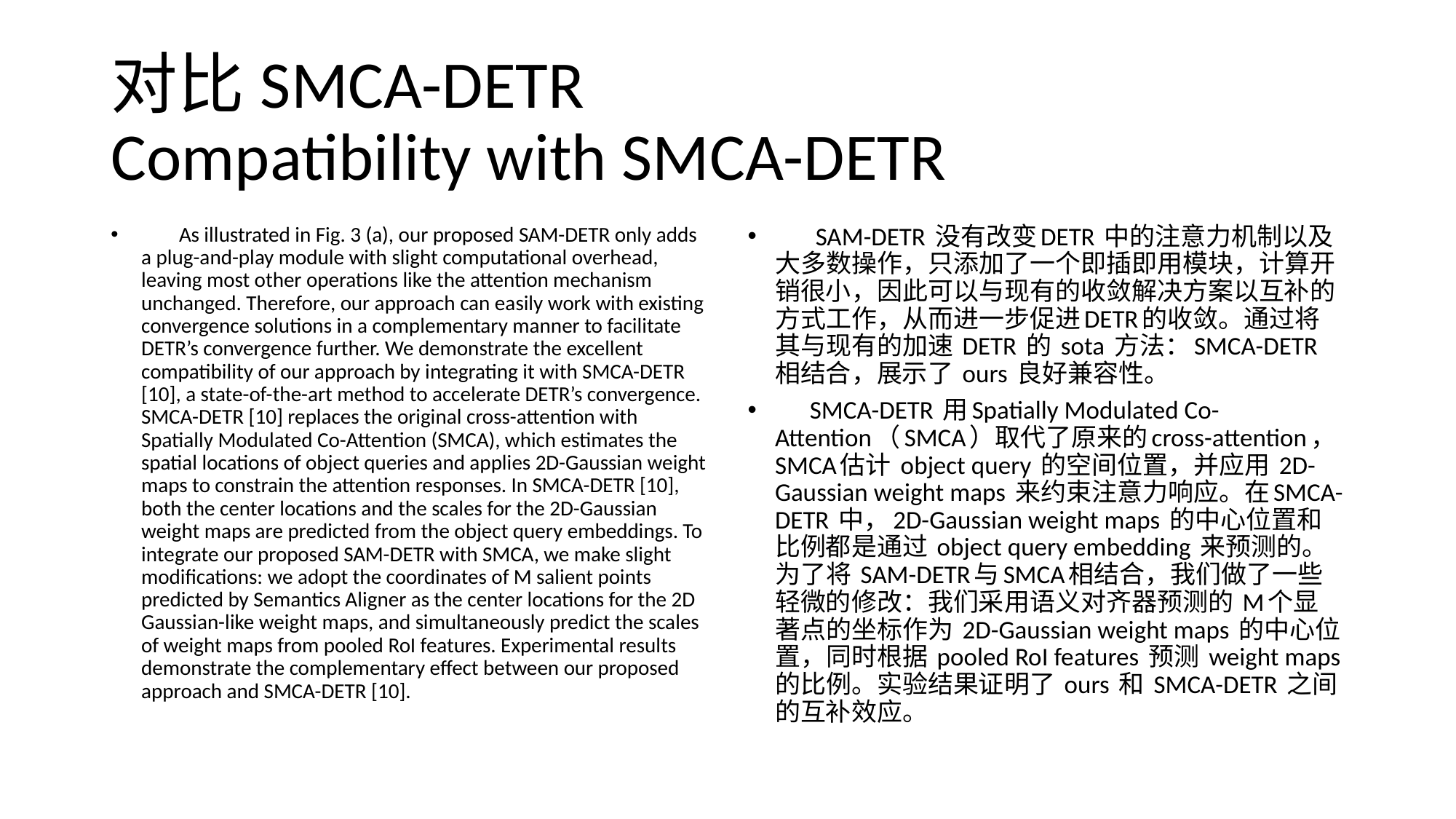

# 对比SMCA-DETR Compatibility with SMCA-DETR
        As illustrated in Fig. 3 (a), our proposed SAM-DETR only adds a plug-and-play module with slight computational overhead, leaving most other operations like the attention mechanism unchanged. Therefore, our approach can easily work with existing convergence solutions in a complementary manner to facilitate DETR’s convergence further. We demonstrate the excellent compatibility of our approach by integrating it with SMCA-DETR [10], a state-of-the-art method to accelerate DETR’s convergence. SMCA-DETR [10] replaces the original cross-attention with Spatially Modulated Co-Attention (SMCA), which estimates the spatial locations of object queries and applies 2D-Gaussian weight maps to constrain the attention responses. In SMCA-DETR [10], both the center locations and the scales for the 2D-Gaussian weight maps are predicted from the object query embeddings. To integrate our proposed SAM-DETR with SMCA, we make slight modifications: we adopt the coordinates of M salient points predicted by Semantics Aligner as the center locations for the 2D Gaussian-like weight maps, and simultaneously predict the scales of weight maps from pooled RoI features. Experimental results demonstrate the complementary effect between our proposed approach and SMCA-DETR [10].
       SAM-DETR 没有改变DETR 中的注意力机制以及大多数操作，只添加了一个即插即用模块，计算开销很小，因此可以与现有的收敛解决方案以互补的方式工作，从而进一步促进DETR的收敛。通过将其与现有的加速 DETR 的 sota 方法：SMCA-DETR相结合，展示了 ours 良好兼容性。
      SMCA-DETR 用Spatially Modulated Co-Attention（SMCA）取代了原来的cross-attention，SMCA估计 object query 的空间位置，并应用 2D-Gaussian weight maps 来约束注意力响应。在SMCA-DETR 中，2D-Gaussian weight maps 的中心位置和比例都是通过 object query embedding 来预测的。为了将 SAM-DETR与SMCA相结合，我们做了一些轻微的修改：我们采用语义对齐器预测的 M个显著点的坐标作为 2D-Gaussian weight maps 的中心位置，同时根据 pooled RoI features 预测 weight maps的比例。实验结果证明了 ours 和 SMCA-DETR 之间的互补效应。